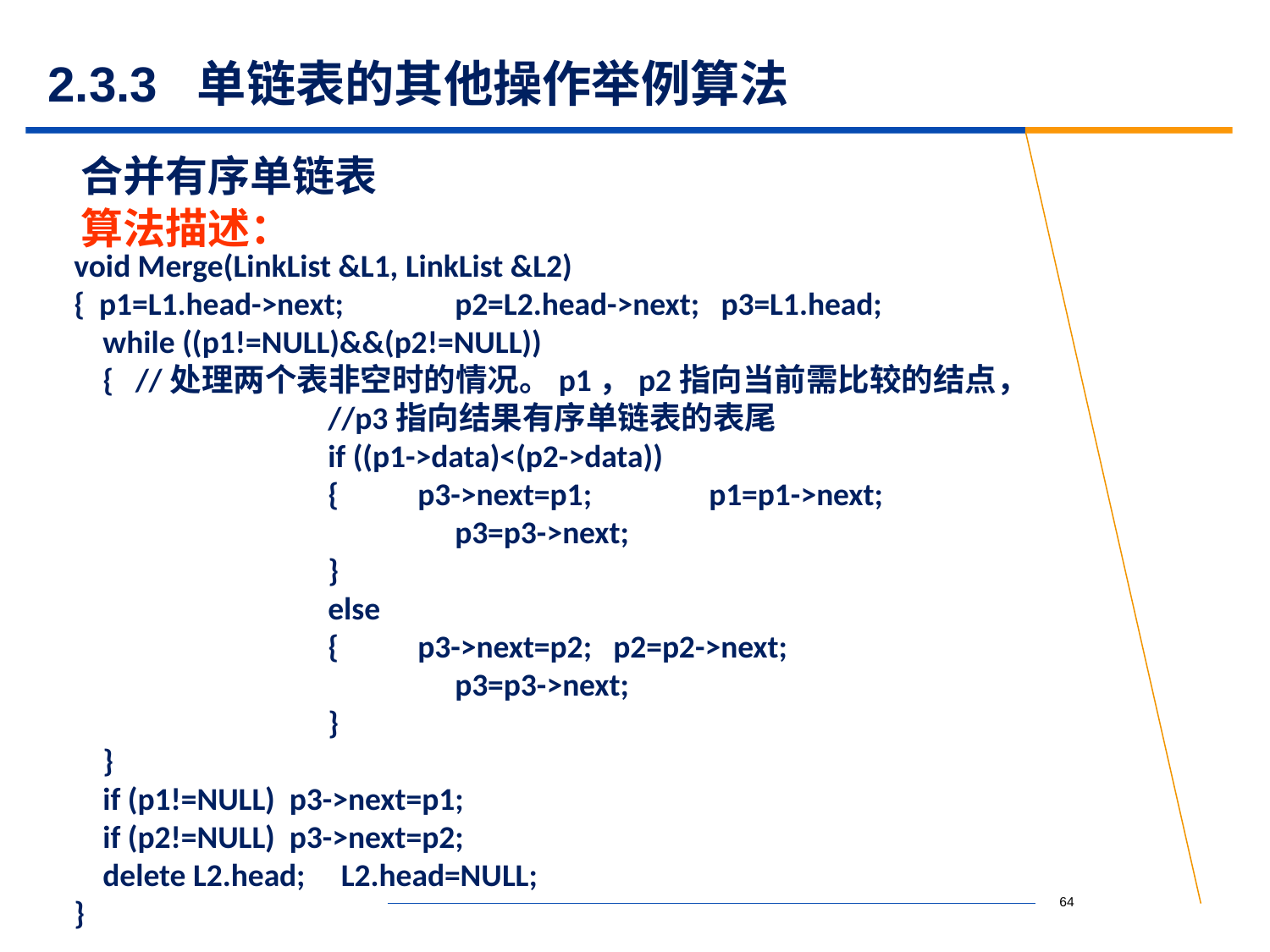

# 2.3.3  单链表的其他操作举例算法
合并有序单链表
算法描述：
void Merge(LinkList &L1, LinkList &L2)
{  p1=L1.head->next;	p2=L2.head->next;   p3=L1.head;
    while ((p1!=NULL)&&(p2!=NULL))
    {   //处理两个表非空时的情况。p1，p2指向当前需比较的结点，
		//p3指向结果有序单链表的表尾
		if ((p1->data)<(p2->data))
		{           p3->next=p1;	p1=p1->next;
			p3=p3->next;
		}
		else
		{           p3->next=p2;   p2=p2->next;
			p3=p3->next;
		}
    }
    if (p1!=NULL)  p3->next=p1;
    if (p2!=NULL)  p3->next=p2;
    delete L2.head;     L2.head=NULL;
}